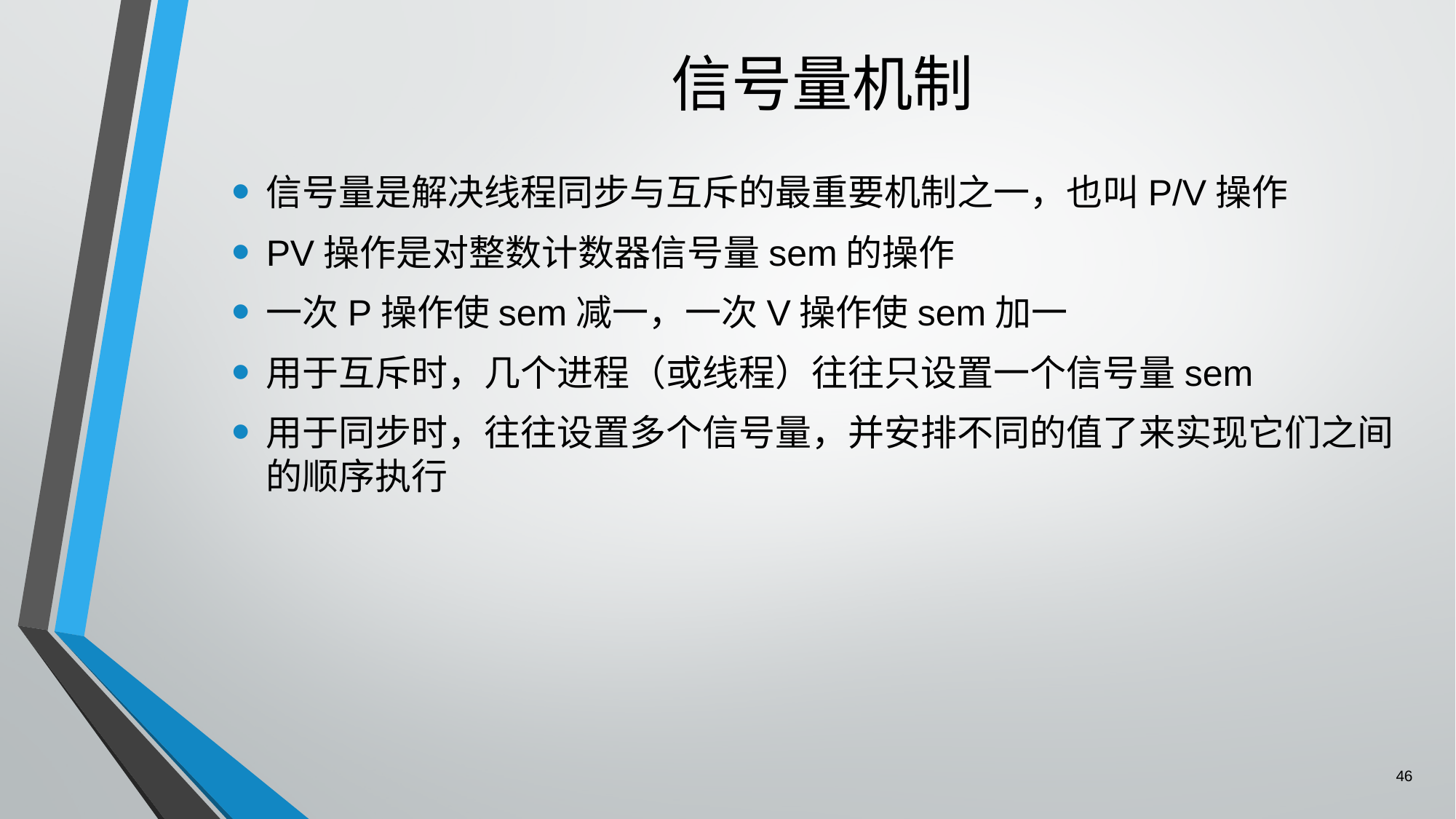

# 信号量机制
信号量是解决线程同步与互斥的最重要机制之一，也叫P/V操作
PV操作是对整数计数器信号量sem的操作
一次P操作使sem减一，一次V操作使sem加一
用于互斥时，几个进程（或线程）往往只设置一个信号量sem
用于同步时，往往设置多个信号量，并安排不同的值了来实现它们之间的顺序执行

46